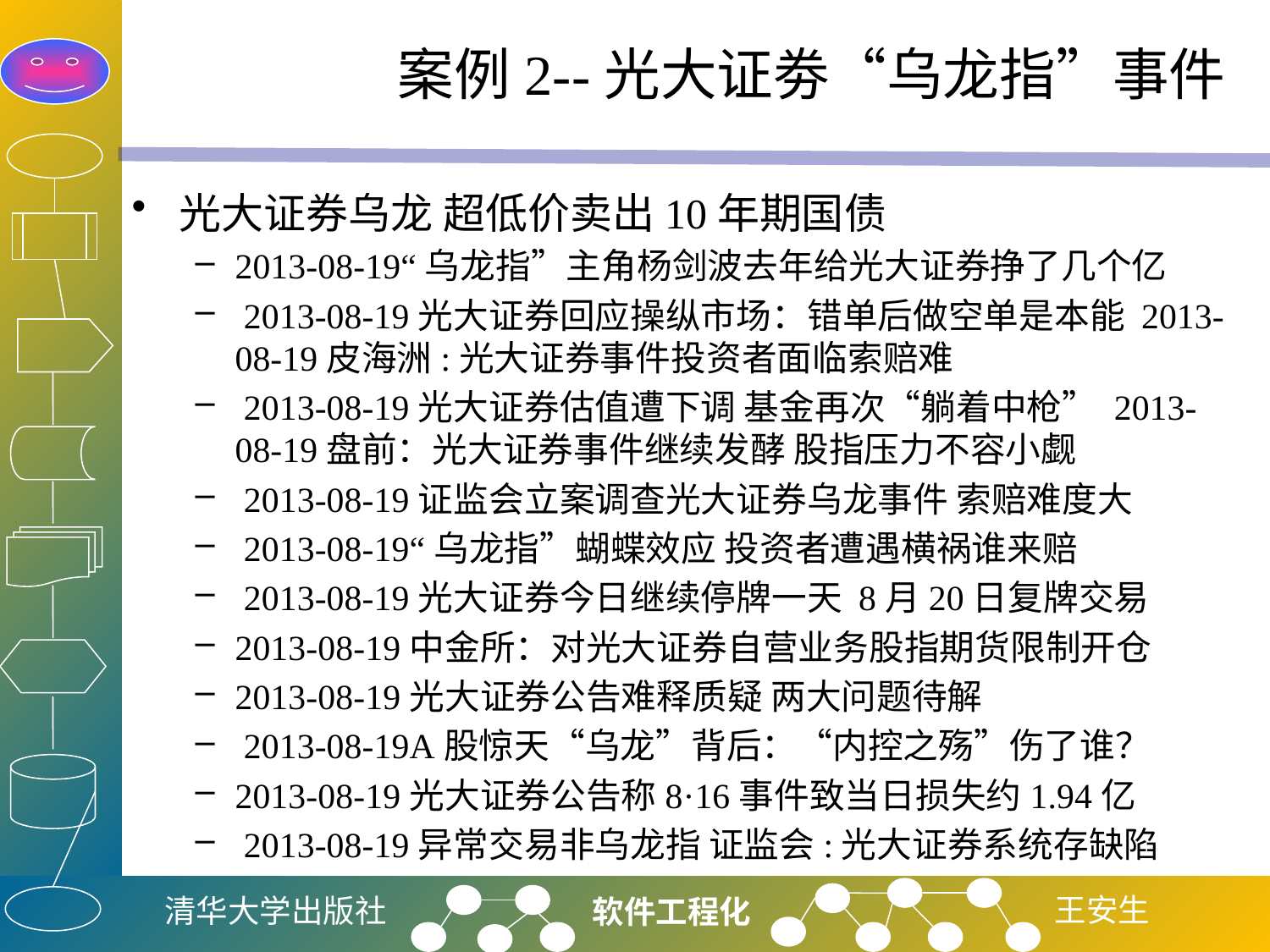

# 案例2--光大证劵“乌龙指”事件
光大证券乌龙 超低价卖出10年期国债
2013-08-19“乌龙指”主角杨剑波去年给光大证券挣了几个亿
 2013-08-19光大证券回应操纵市场：错单后做空单是本能 2013-08-19皮海洲:光大证券事件投资者面临索赔难
 2013-08-19光大证券估值遭下调 基金再次“躺着中枪” 2013-08-19盘前：光大证券事件继续发酵 股指压力不容小觑
 2013-08-19证监会立案调查光大证券乌龙事件 索赔难度大
 2013-08-19“乌龙指”蝴蝶效应 投资者遭遇横祸谁来赔
 2013-08-19光大证券今日继续停牌一天 8月20日复牌交易
2013-08-19中金所：对光大证券自营业务股指期货限制开仓
2013-08-19光大证券公告难释质疑 两大问题待解
 2013-08-19A股惊天“乌龙”背后：“内控之殇”伤了谁？
2013-08-19光大证券公告称8·16事件致当日损失约1.94亿
 2013-08-19异常交易非乌龙指 证监会:光大证券系统存缺陷